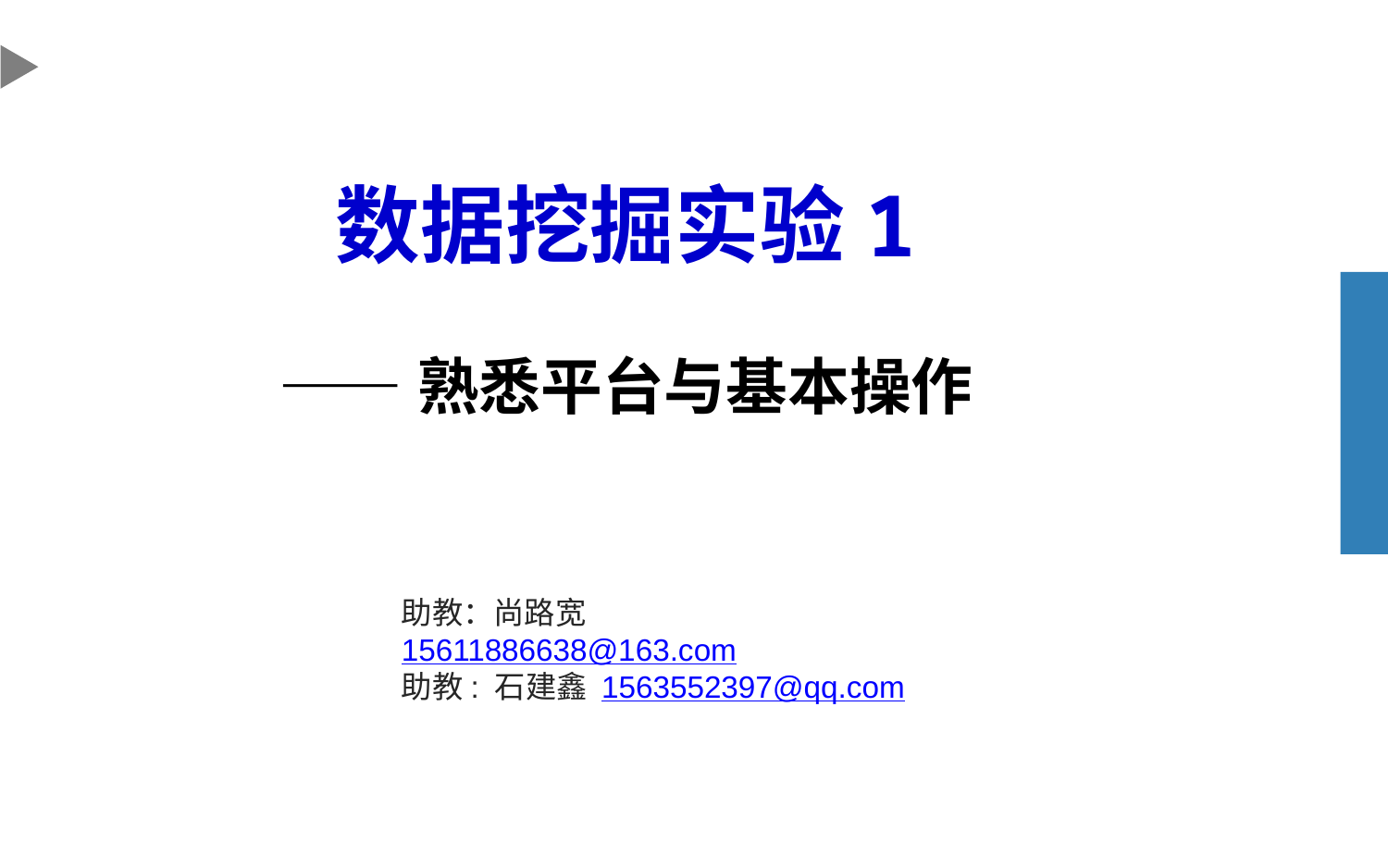

数据挖掘实验1

——熟悉平台与基本操作

助教：尚路宽 15611886638@163.com
助教: 石建鑫 1563552397@qq.com